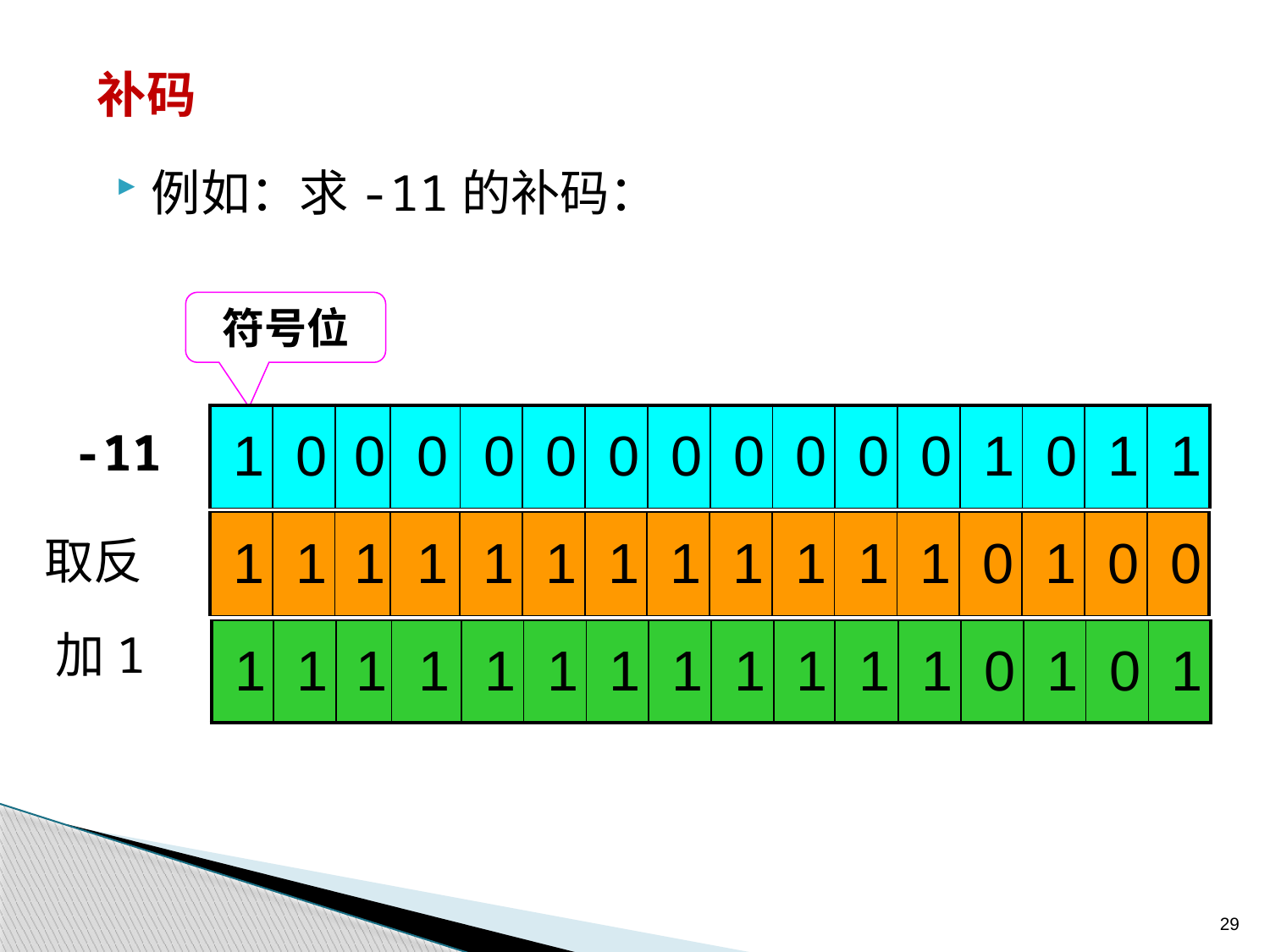

补码
例如：求-11的补码：
符号位
| 1 | 0 | 0 | 0 | 0 | 0 | 0 | 0 | 0 | 0 | 0 | 0 | 1 | 0 | 1 | 1 |
| --- | --- | --- | --- | --- | --- | --- | --- | --- | --- | --- | --- | --- | --- | --- | --- |
 -11
| 1 | 1 | 1 | 1 | 1 | 1 | 1 | 1 | 1 | 1 | 1 | 1 | 0 | 1 | 0 | 0 |
| --- | --- | --- | --- | --- | --- | --- | --- | --- | --- | --- | --- | --- | --- | --- | --- |
取反
加1
| 1 | 1 | 1 | 1 | 1 | 1 | 1 | 1 | 1 | 1 | 1 | 1 | 0 | 1 | 0 | 1 |
| --- | --- | --- | --- | --- | --- | --- | --- | --- | --- | --- | --- | --- | --- | --- | --- |
29